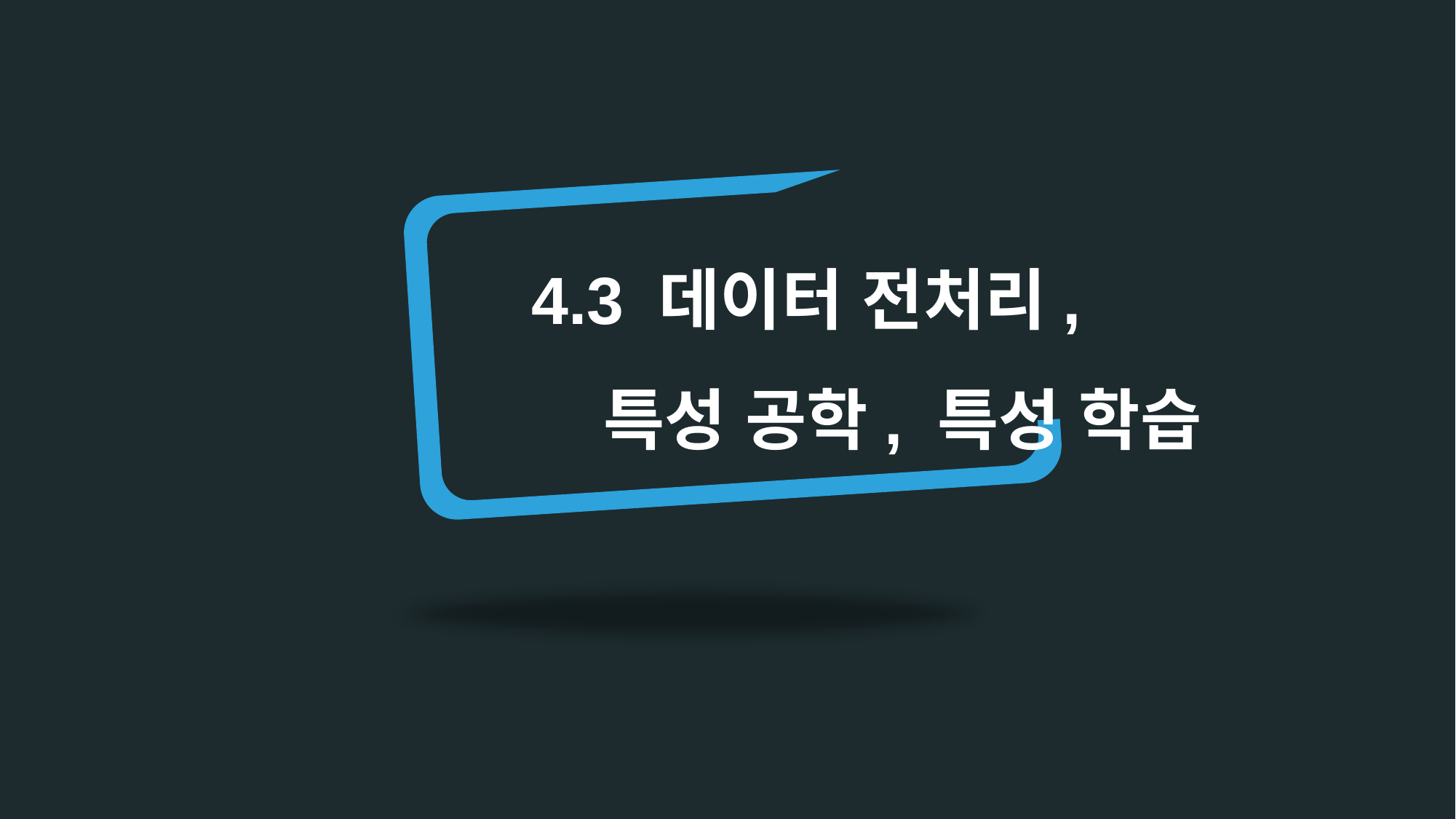

4.3 데이터 전처리,
   특성 공학, 특성 학습